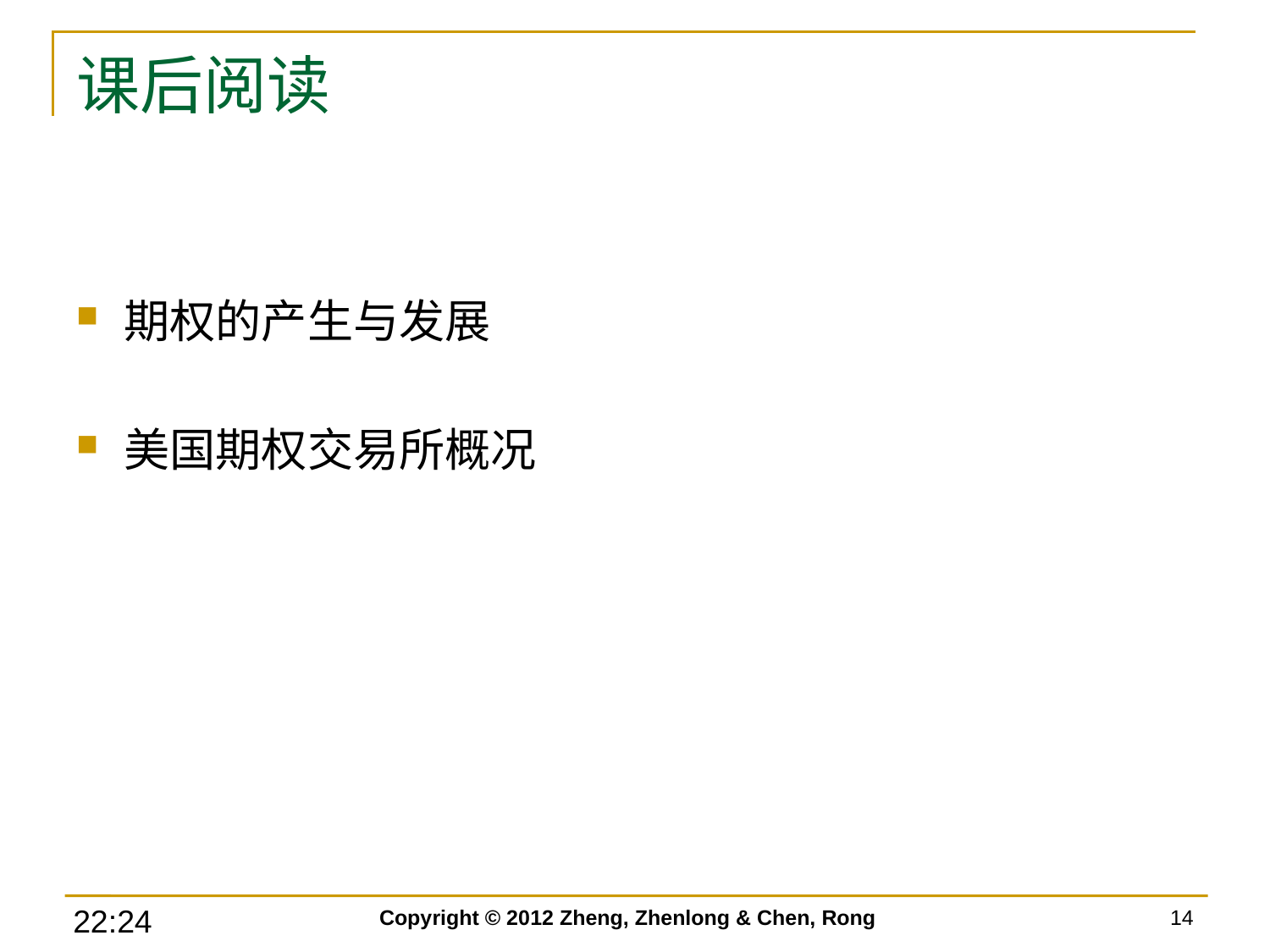

# 课后阅读

期权的产生与发展

美国期权交易所概况
Copyright © 2012 Zheng, Zhenlong & Chen, Rong
14